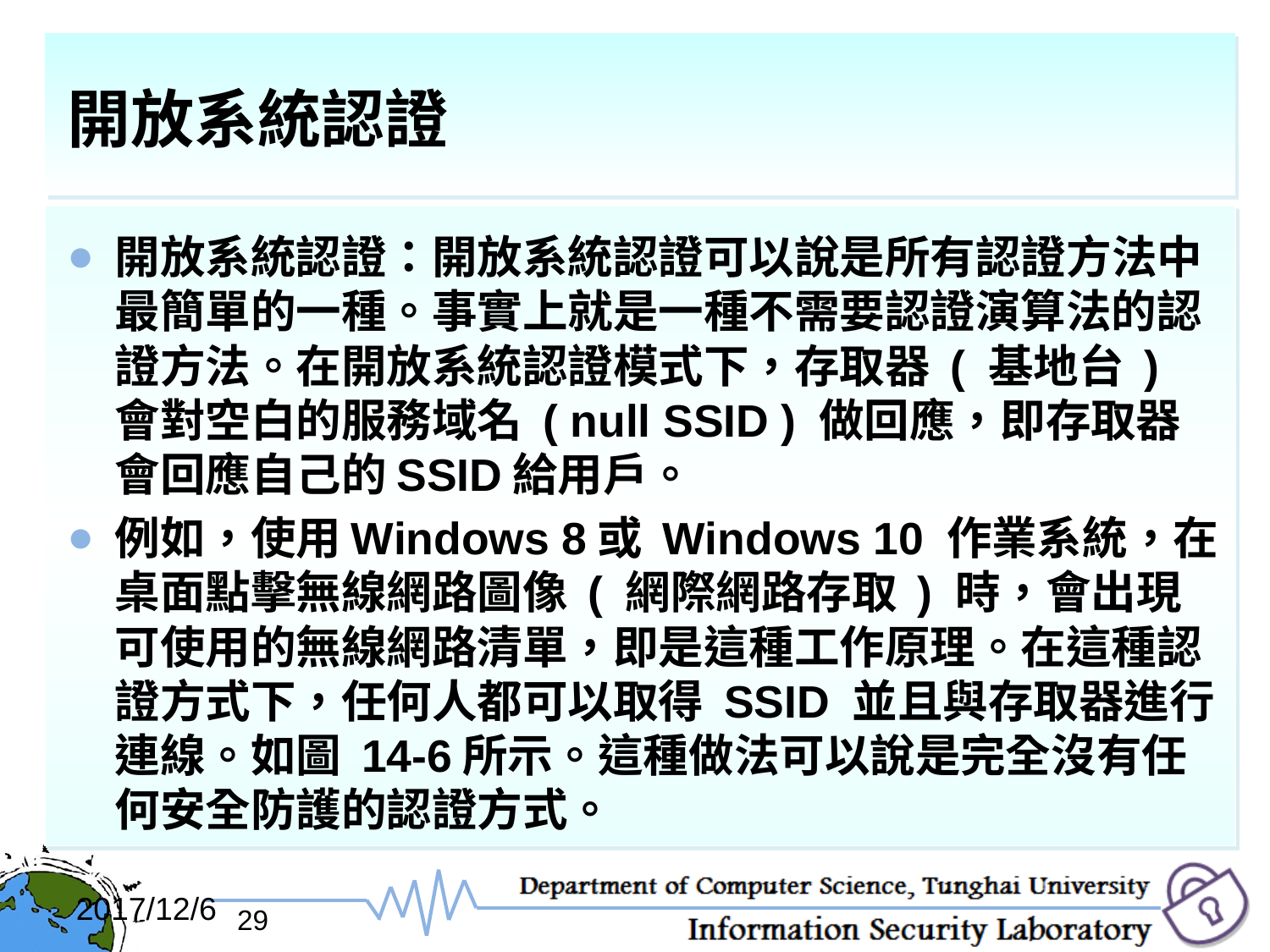

# 開放系統認證
開放系統認證：開放系統認證可以說是所有認證方法中最簡單的一種。事實上就是一種不需要認證演算法的認證方法。在開放系統認證模式下，存取器 ( 基地台 ) 會對空白的服務域名 ( null SSID ) 做回應，即存取器會回應自己的SSID給用戶。
例如，使用Windows 8或 Windows 10 作業系統，在桌面點擊無線網路圖像 ( 網際網路存取 ) 時，會出現可使用的無線網路清單，即是這種工作原理。在這種認證方式下，任何人都可以取得 SSID 並且與存取器進行連線。如圖 14-6所示。這種做法可以說是完全沒有任何安全防護的認證方式。
2017/12/6
29